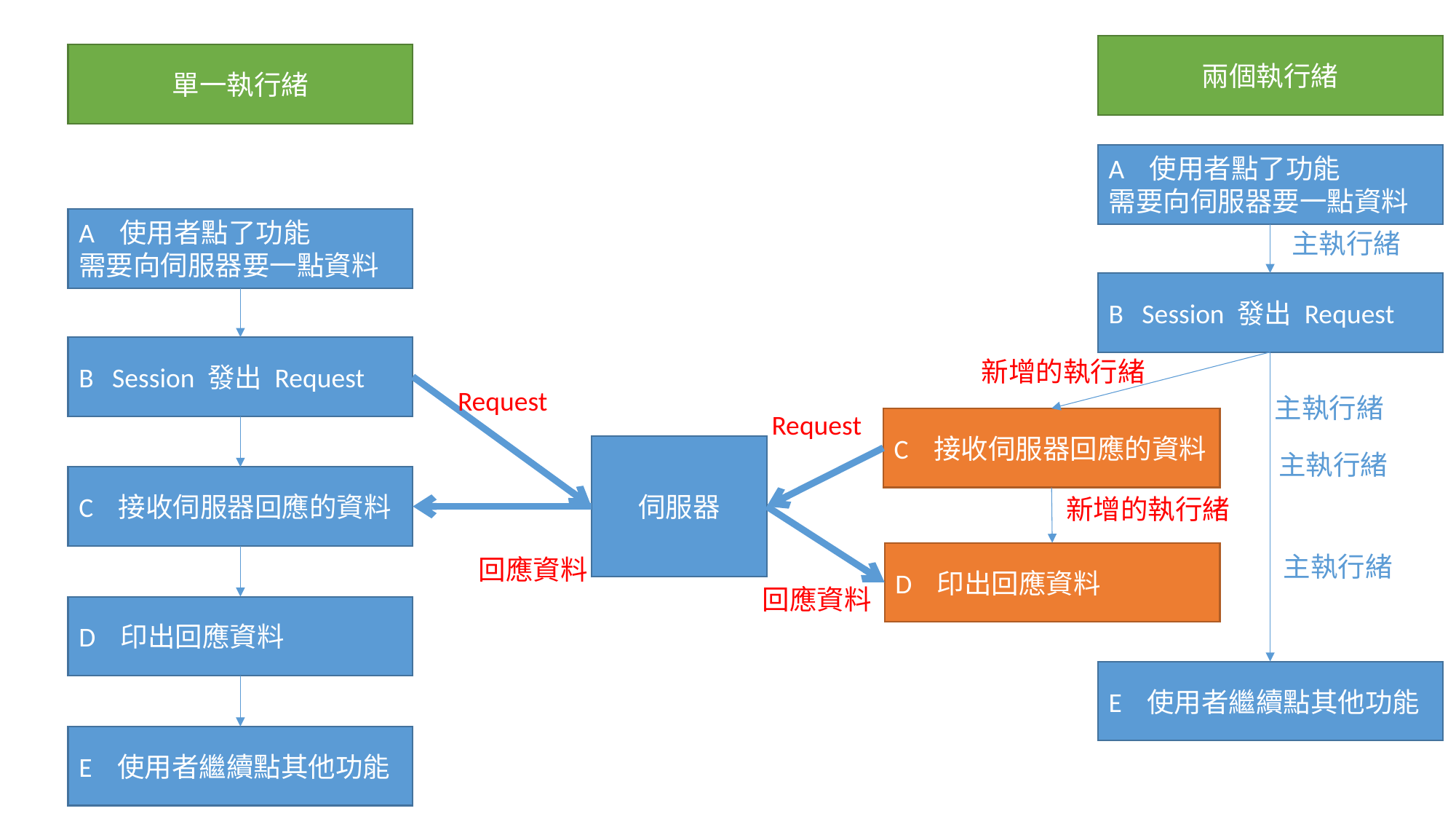

兩個執行緒
單一執行緒
A   使用者點了功能
需要向伺服器要一點資料
A   使用者點了功能
需要向伺服器要一點資料
主執行緒
B   Session 發出 Request
B   Session 發出 Request
新增的執行緒
Request
主執行緒
Request
C   接收伺服器回應的資料
主執行緒
伺服器
C   接收伺服器回應的資料
新增的執行緒
主執行緒
回應資料
D   印出回應資料
回應資料
D   印出回應資料
E   使用者繼續點其他功能
E   使用者繼續點其他功能